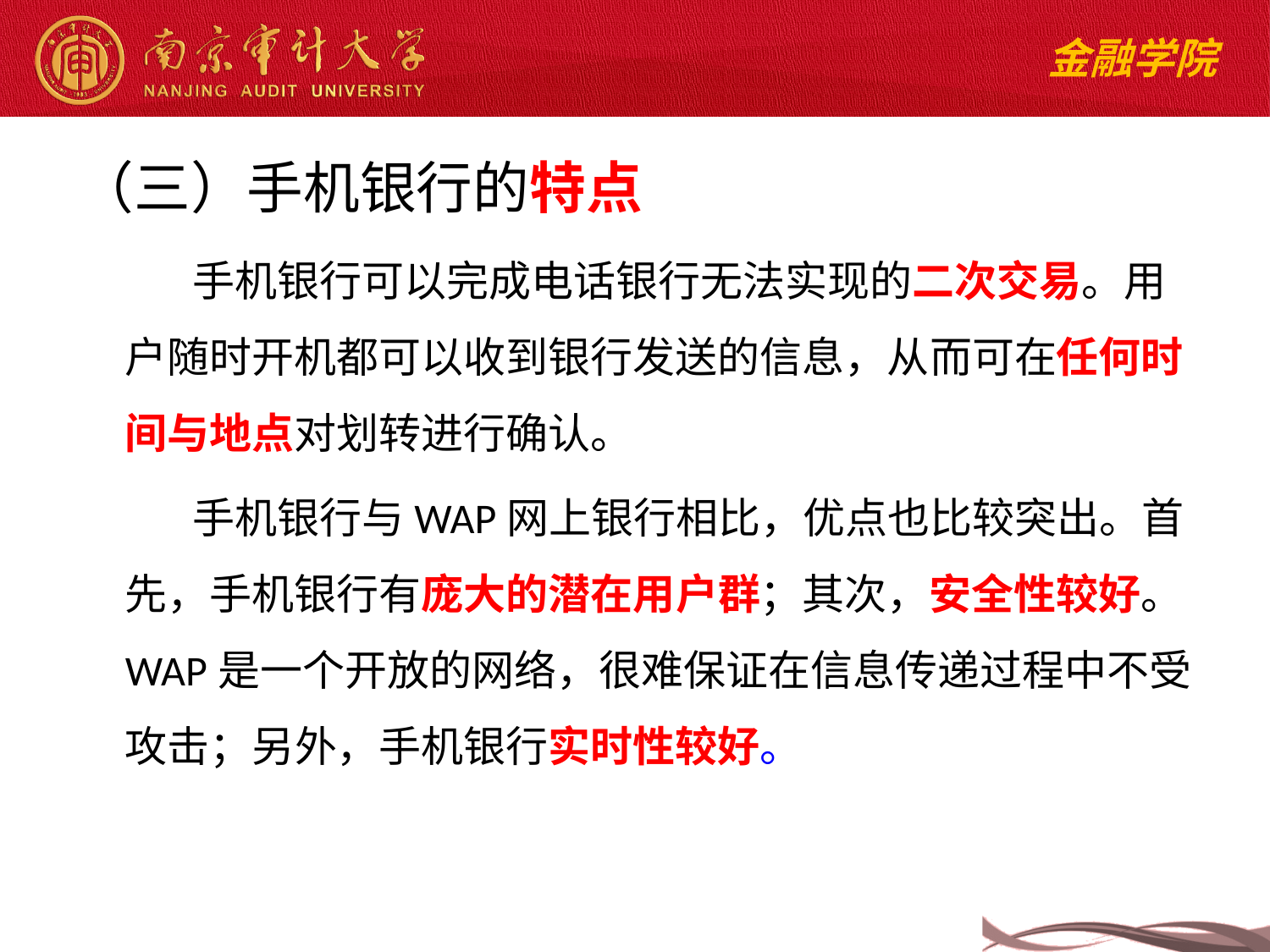

（三）手机银行的特点
           手机银行可以完成电话银行无法实现的二次交易。用户随时开机都可以收到银行发送的信息，从而可在任何时间与地点对划转进行确认。
           手机银行与WAP网上银行相比，优点也比较突出。首先，手机银行有庞大的潜在用户群；其次，安全性较好。WAP是一个开放的网络，很难保证在信息传递过程中不受攻击；另外，手机银行实时性较好。